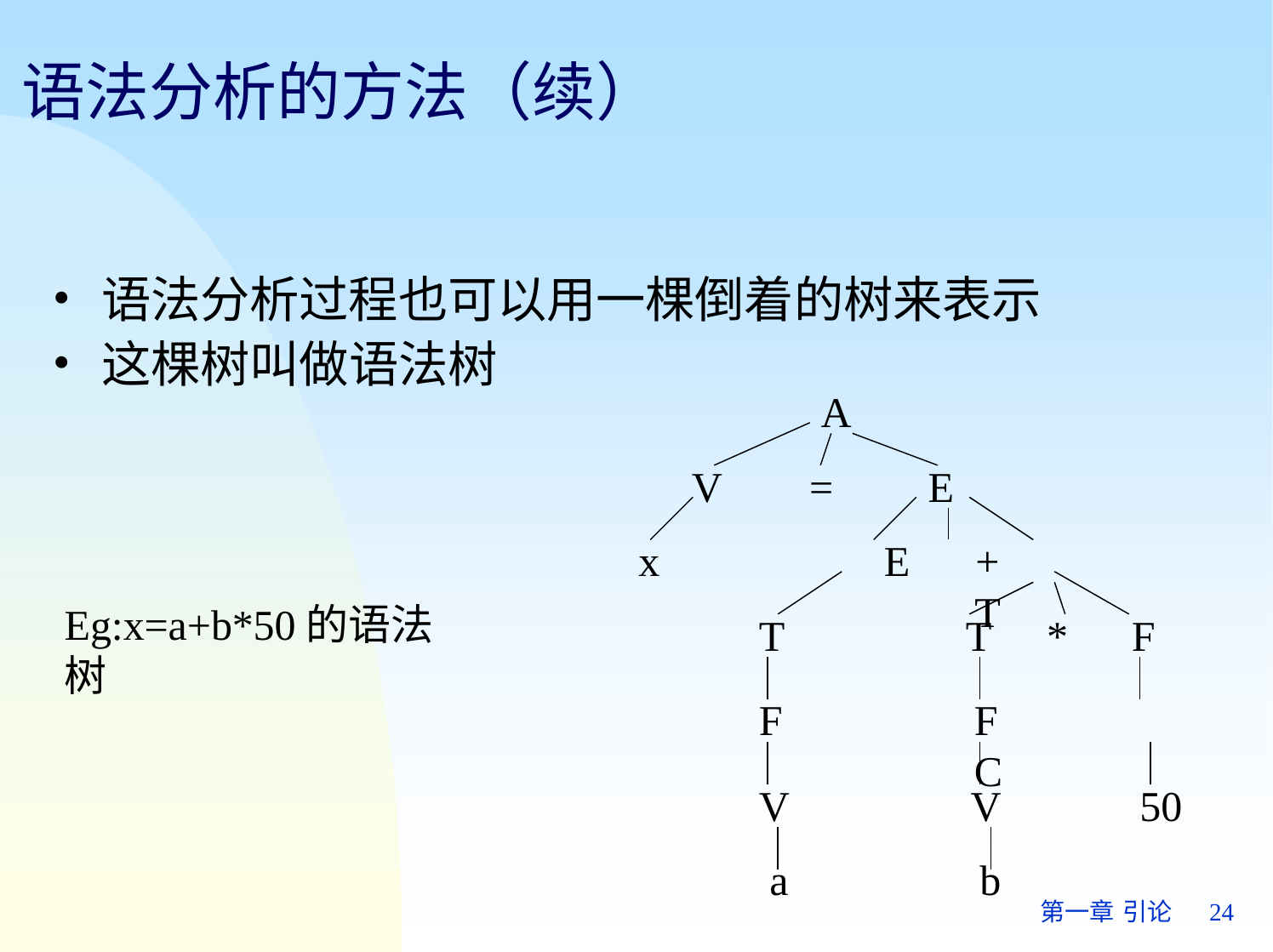

# 语法分析的方法（续）
语法分析过程也可以用一棵倒着的树来表示
这棵树叫做语法树
A

E
E	+	T
V	=

x

Eg:x=a+b*50的语法树
T
F
T	*	F
F	C

V
a
V
b
50

第一章 引论	24